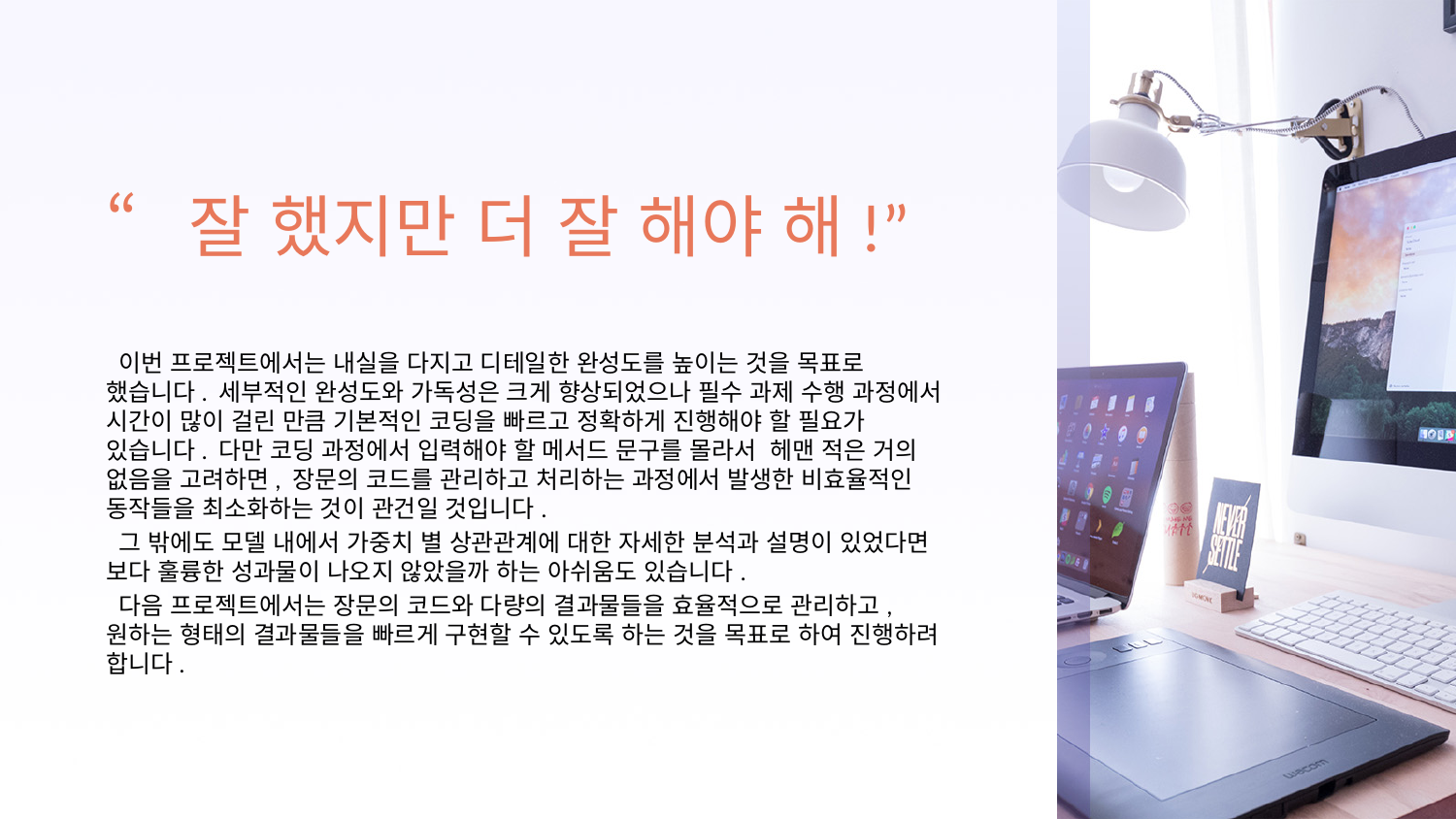

# “잘 했지만 더 잘 해야 해!”
 이번 프로젝트에서는 내실을 다지고 디테일한 완성도를 높이는 것을 목표로 했습니다. 세부적인 완성도와 가독성은 크게 향상되었으나 필수 과제 수행 과정에서 시간이 많이 걸린 만큼 기본적인 코딩을 빠르고 정확하게 진행해야 할 필요가 있습니다. 다만 코딩 과정에서 입력해야 할 메서드 문구를 몰라서  헤맨 적은 거의 없음을 고려하면, 장문의 코드를 관리하고 처리하는 과정에서 발생한 비효율적인 동작들을 최소화하는 것이 관건일 것입니다.
 그 밖에도 모델 내에서 가중치 별 상관관계에 대한 자세한 분석과 설명이 있었다면 보다 훌륭한 성과물이 나오지 않았을까 하는 아쉬움도 있습니다.
 다음 프로젝트에서는 장문의 코드와 다량의 결과물들을 효율적으로 관리하고, 원하는 형태의 결과물들을 빠르게 구현할 수 있도록 하는 것을 목표로 하여 진행하려 합니다.